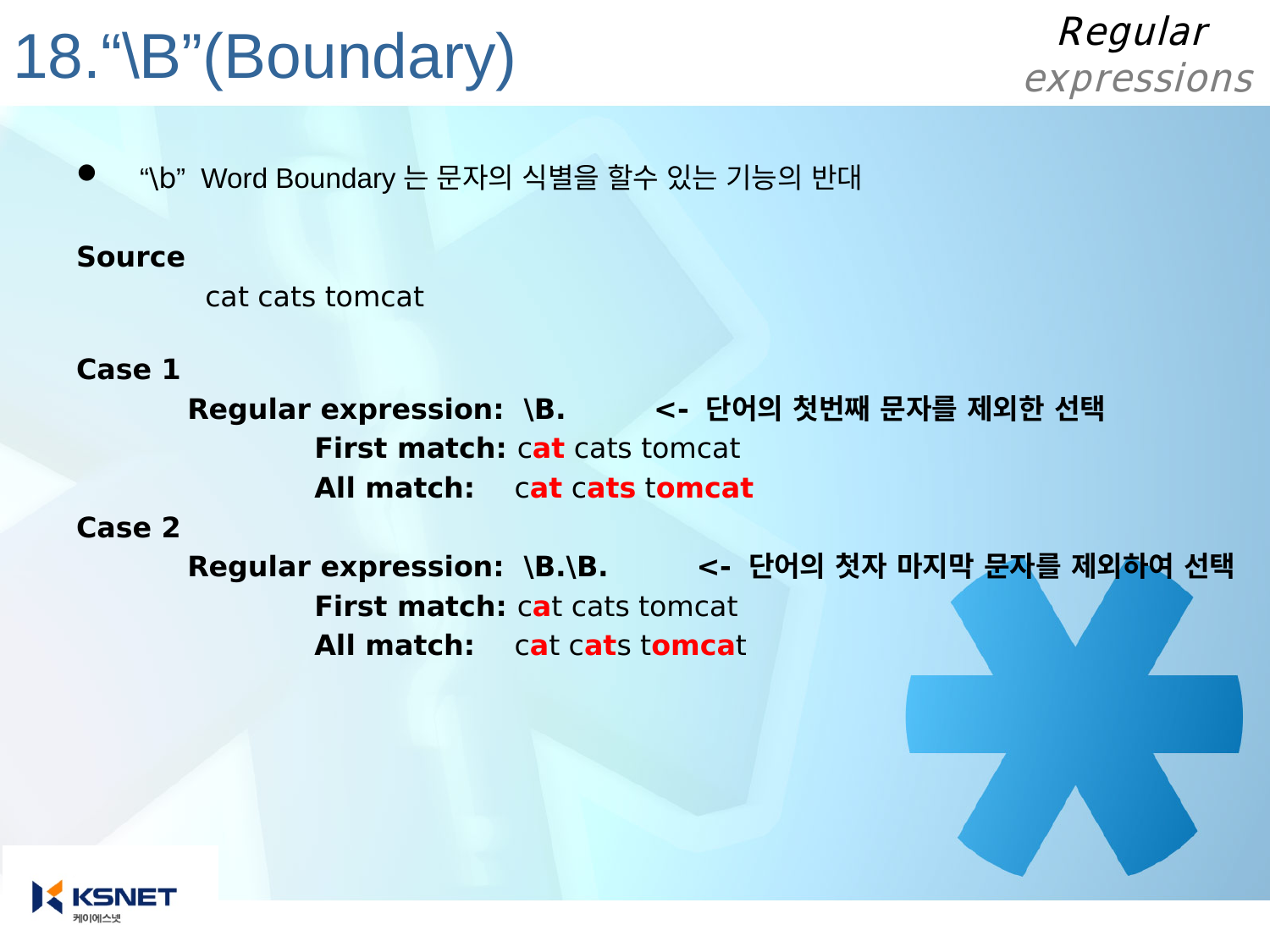

# 18.“\B”(Boundary)

“\b”  Word Boundary는 문자의 식별을 할수 있는 기능의 반대

Source
		  cat cats tomcat
Case 1
		Regular expression:  \B.         <- 단어의 첫번째 문자를 제외한 선택
			First match: cat cats tomcat
			All match:    cat cats tomcat
Case 2
		Regular expression:  \B.\B.         <- 단어의 첫자 마지막 문자를 제외하여 선택
			First match: cat cats tomcat
			All match:    cat cats tomcat